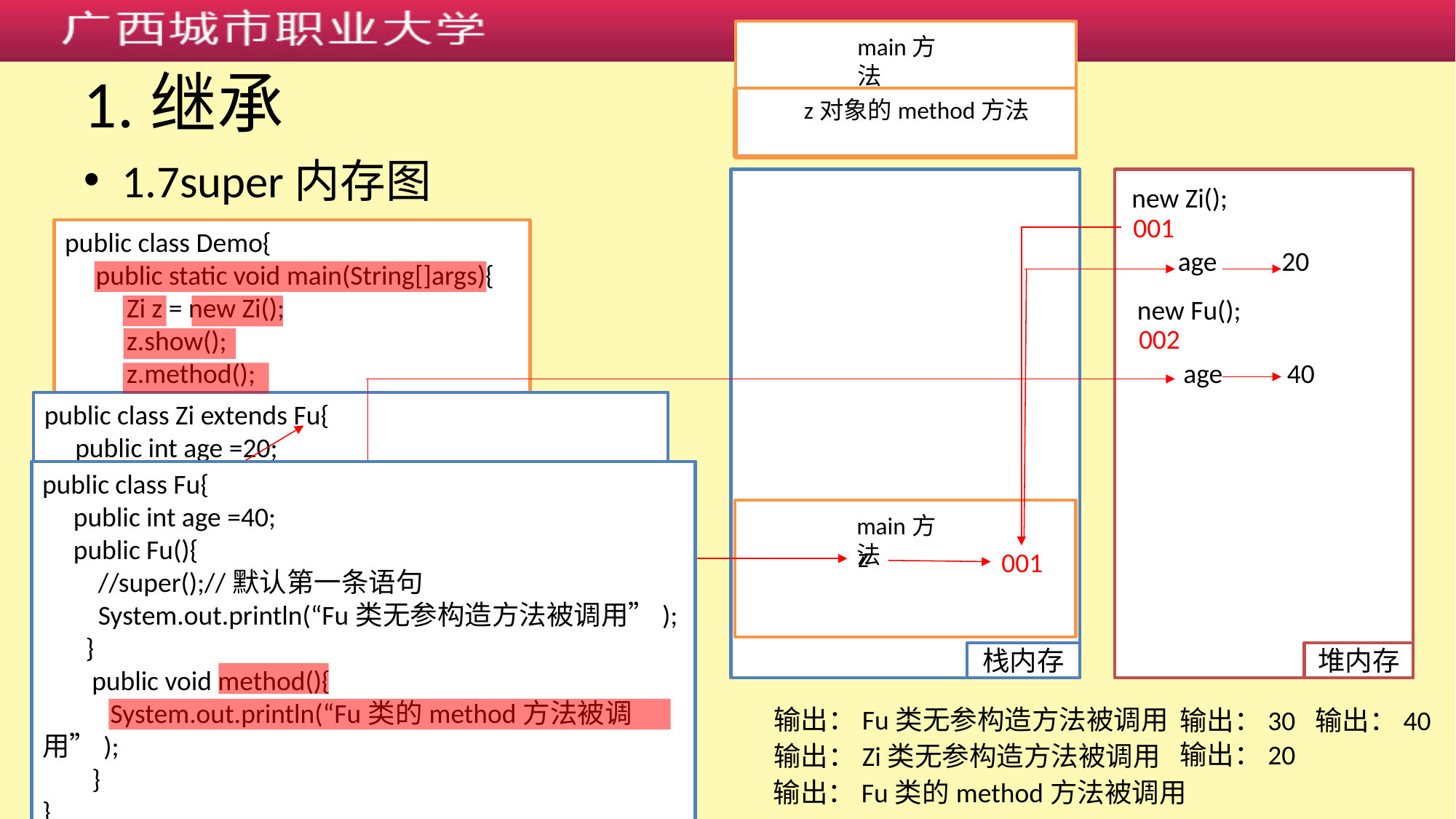

main方法
# 1.继承

z对象的method方法

z对象的show方法
         age = 30

构造方法：Fu

构造方法：Zi
1.7super内存图

栈内存

堆内存
new Zi();
001
public class Demo{
     public static void main(String[]args){
          Zi z = new Zi();
          z.show();
          z.method();
     }
}
| age | 20 |
| --- | --- |

new Fu();

002

| age | 40 |
| --- | --- |

public class Zi extends Fu{
     public int age =20;
     public Zi(){
         //super();//默认第一条语句
         System.out.println(“Zi类无参构造方法被调用”);
       }
        public void show(){
             int age = 30;
             System.out.println(age);
             System.out.println(this.age);
             System.out.println(super.age);
        }}
public class Fu{
     public int age =40;
     public Fu(){
         //super();//默认第一条语句
         System.out.println(“Fu类无参构造方法被调用”);
       }
        public void method(){
           System.out.println(“Fu类的method方法被调用”);
        }
}
public class Fu{
     public int age =40;
     public Fu(){
         //super();//默认第一条语句
         System.out.println(“Fu类无参构造方法被调用”);
       }
        public void method(){
           System.out.println(“Fu类的method方法被调用”);
        }
}

main方法
z

001

输出：Fu类无参构造方法被调用
输出：30
输出：40

输出：20
输出：Zi类无参构造方法被调用
输出：Fu类的method方法被调用